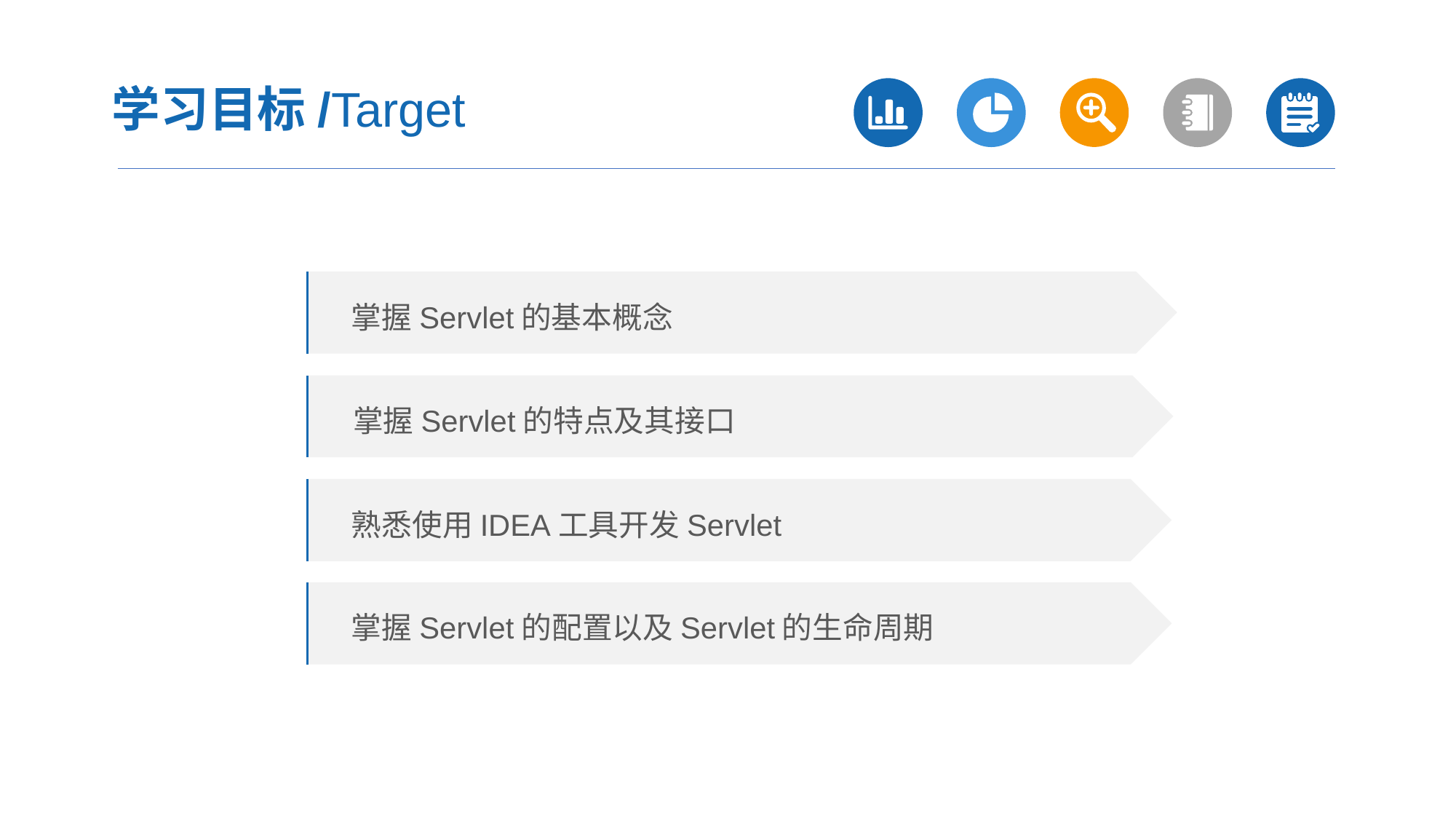

学习目标/Target
    掌握Servlet的基本概念

    掌握Servlet的特点及其接口
    熟悉使用IDEA工具开发Servlet

    掌握Servlet的配置以及Servlet的生命周期